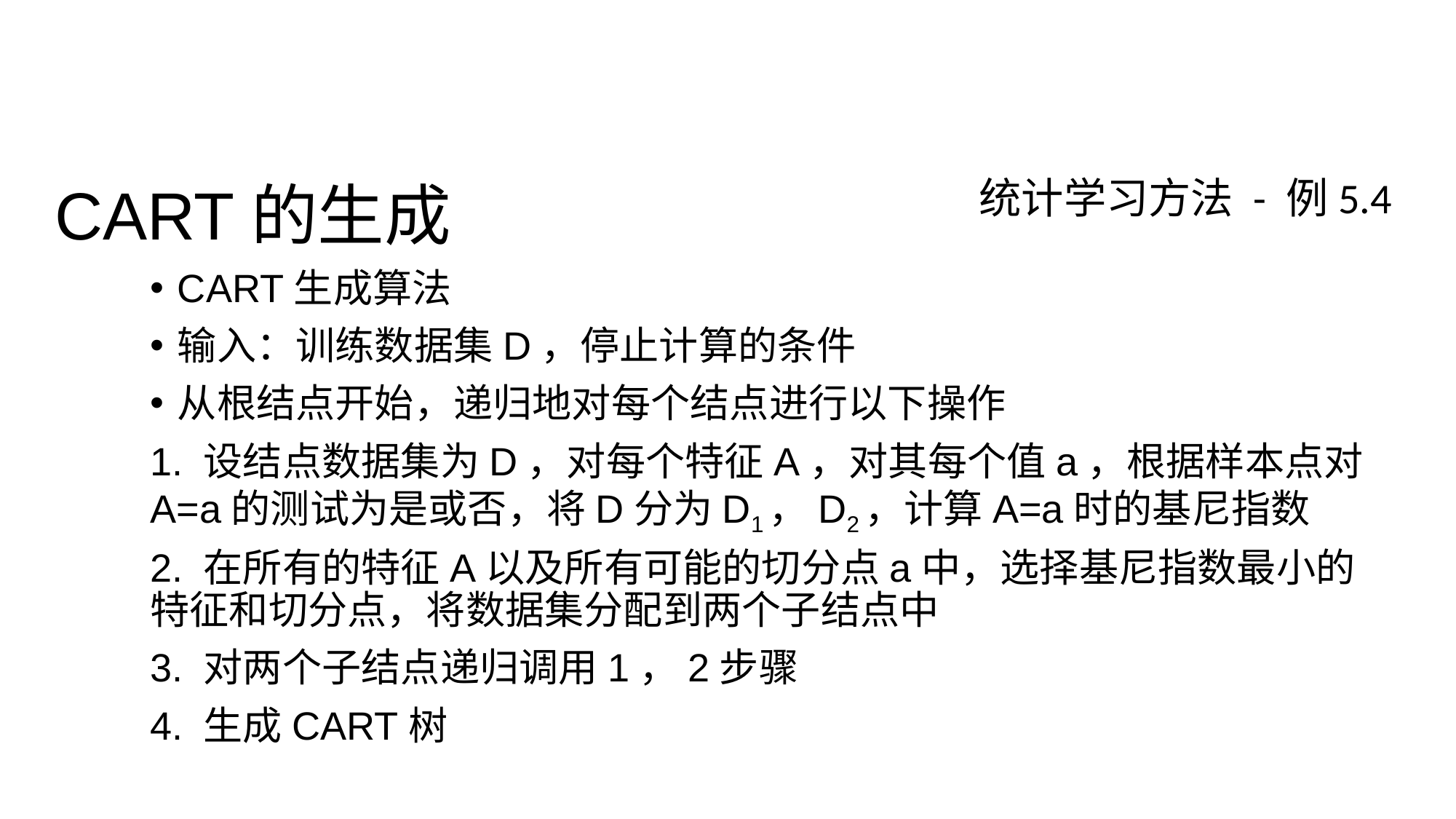

CART的生成
统计学习方法 - 例5.4
CART生成算法
输入：训练数据集D，停止计算的条件
从根结点开始，递归地对每个结点进行以下操作
1. 设结点数据集为D，对每个特征A，对其每个值a，根据样本点对A=a的测试为是或否，将D分为D1，D2，计算A=a时的基尼指数
2. 在所有的特征A以及所有可能的切分点a中，选择基尼指数最小的特征和切分点，将数据集分配到两个子结点中
3. 对两个子结点递归调用1，2步骤
4. 生成CART树